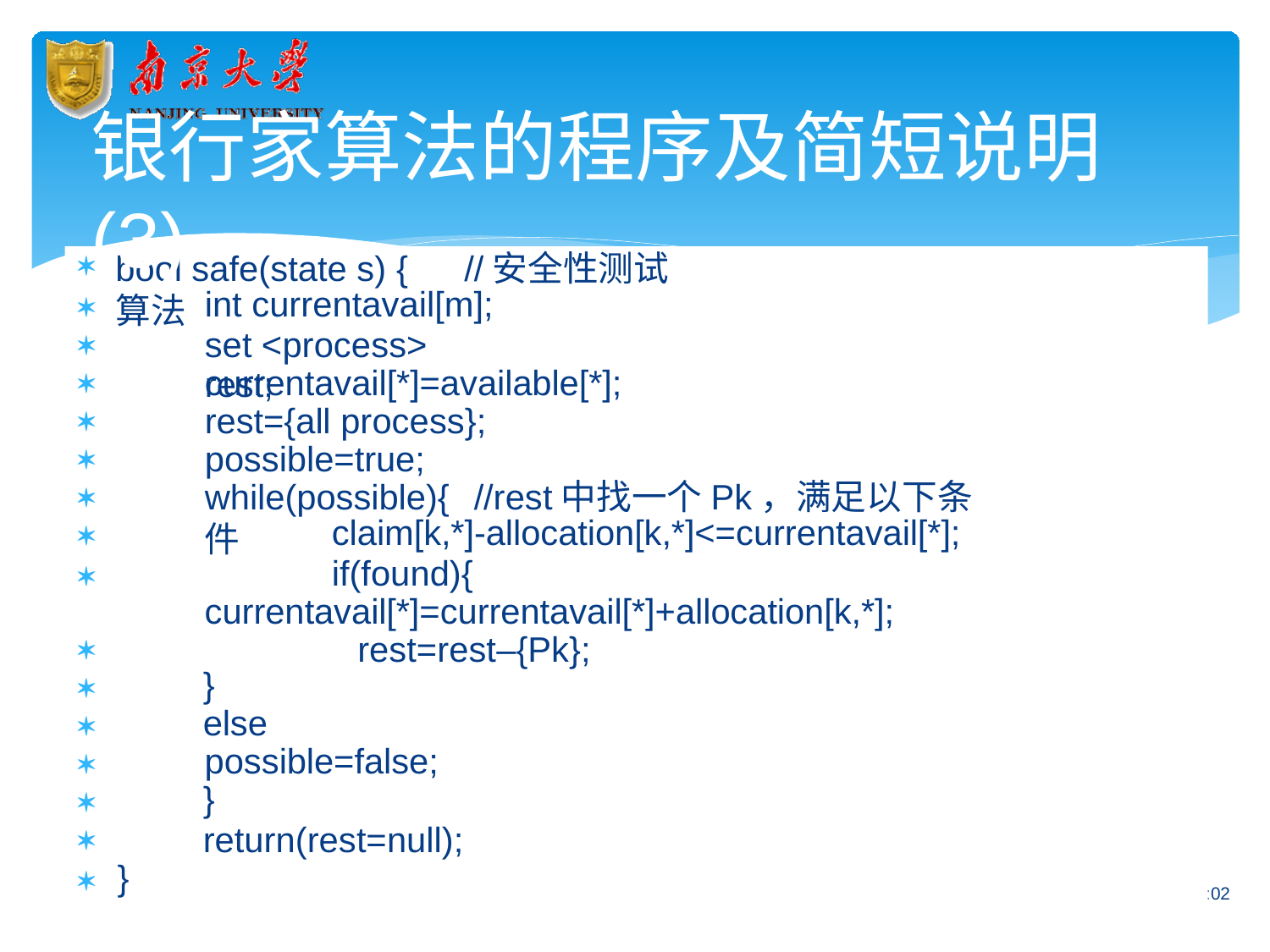

# 银行家算法的程序及简短说明(3)
bool safe(state s) {	//安全性测试算法

∗
∗
∗
∗
∗
∗
∗
∗
∗
∗
∗
∗
∗
∗
∗	}
int currentavail[m];
set <process> rest;
currentavail[*]=available[*];  rest={all process};  possible=true;
while(possible){	//rest中找一个Pk，满足以下条件
claim[k,*]-allocation[k,*]<=currentavail[*];
if(found){
currentavail[*]=currentavail[*]+allocation[k,*];  rest=rest–{Pk};
}
else
possible=false;
}
return(rest=null);
02
34	16: